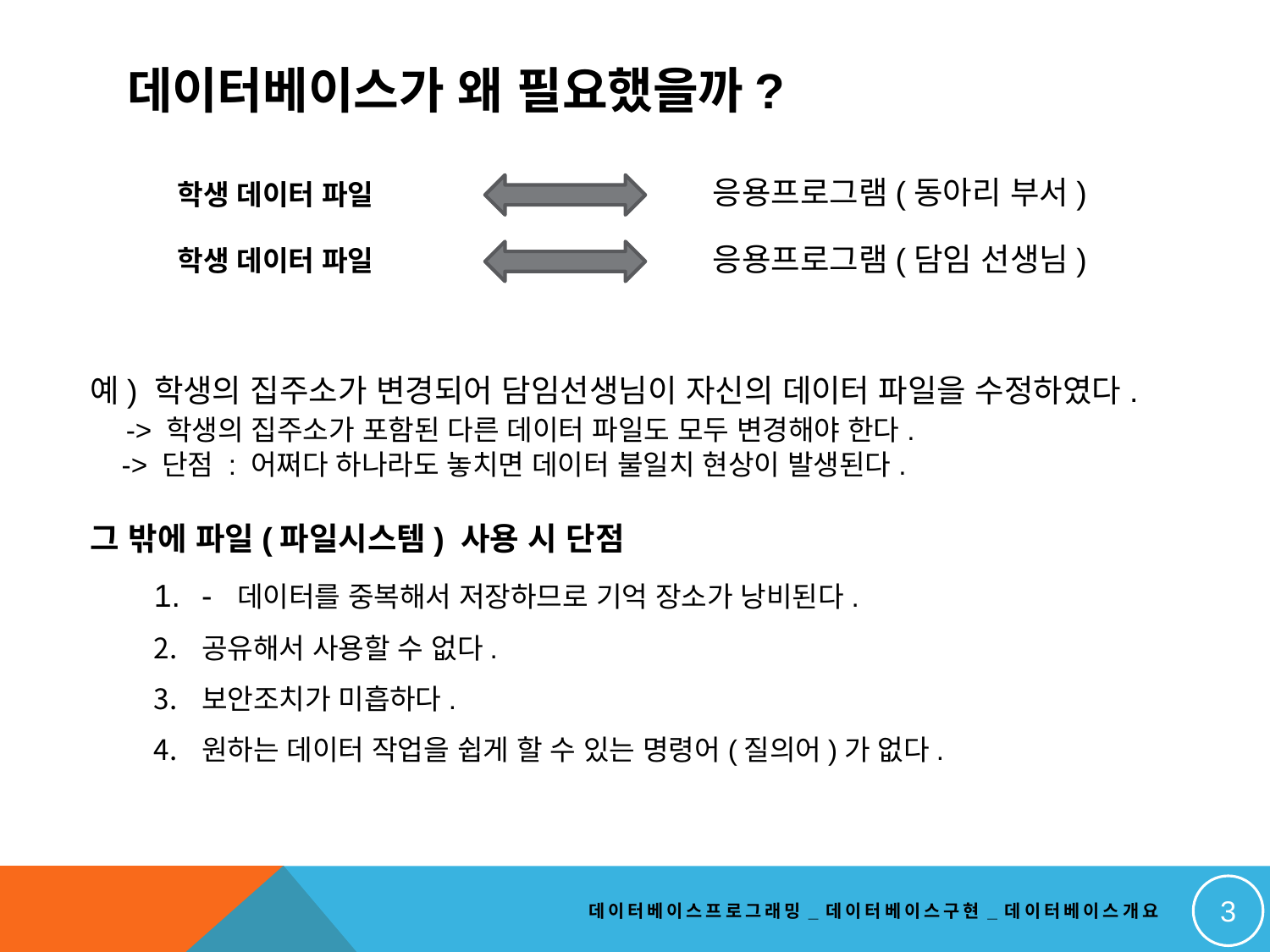

# 데이터베이스가 왜 필요했을까?
응용프로그램(동아리 부서)
학생 데이터 파일

응용프로그램(담임 선생님)
학생 데이터 파일

예) 학생의 집주소가 변경되어 담임선생님이 자신의 데이터 파일을 수정하였다.
    -> 학생의 집주소가 포함된 다른 데이터 파일도 모두 변경해야 한다.
    -> 단점 : 어쩌다 하나라도 놓치면 데이터 불일치 현상이 발생된다.

그 밖에 파일(파일시스템) 사용 시 단점
-  데이터를 중복해서 저장하므로 기억 장소가 낭비된다.
공유해서 사용할 수 없다.
보안조치가 미흡하다.
원하는 데이터 작업을 쉽게 할 수 있는 명령어(질의어)가 없다.
3
데이터베이스프로그래밍_데이터베이스구현_데이터베이스개요